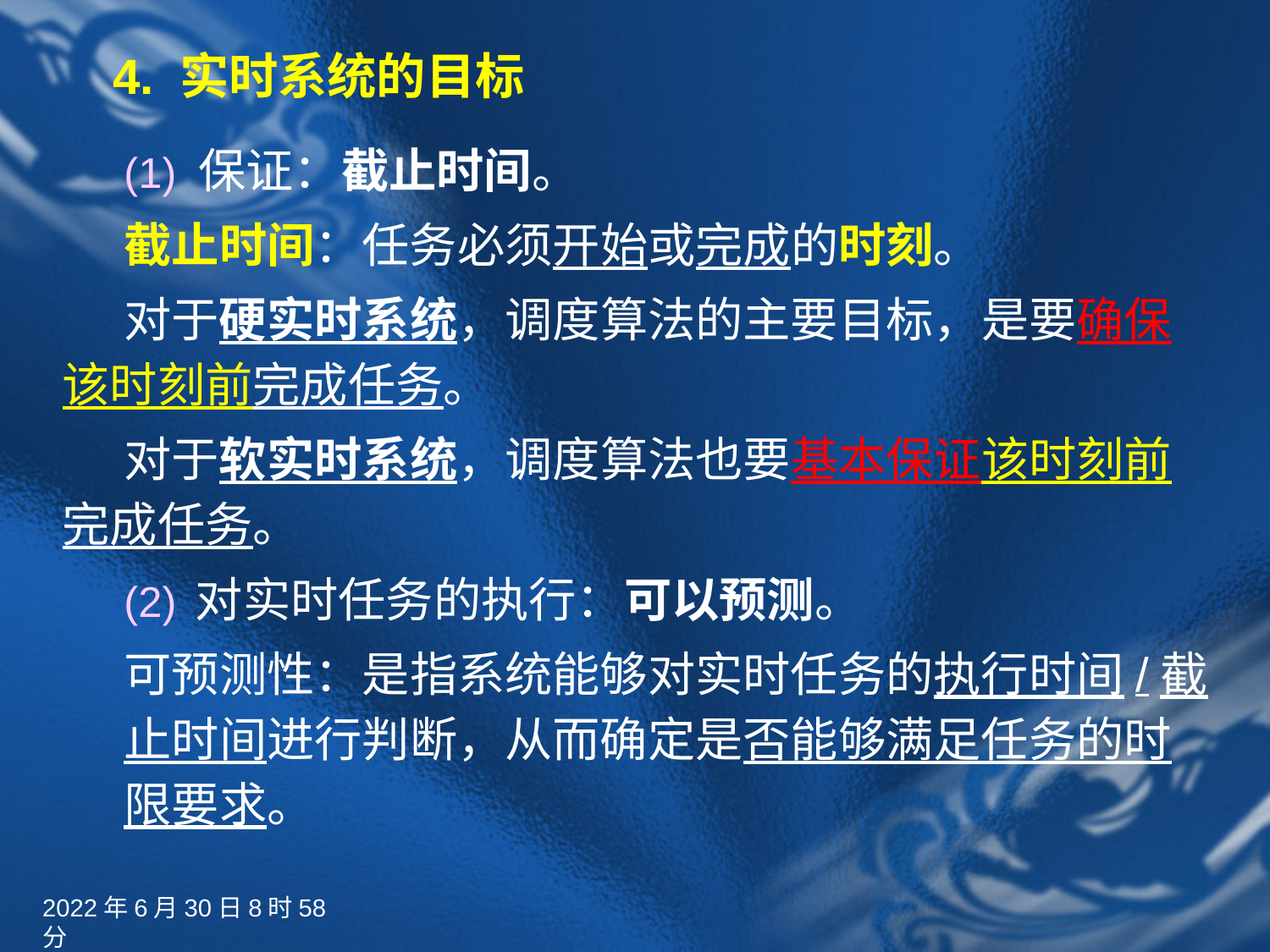

# 4. 实时系统的目标
 保证：截止时间。
截止时间：任务必须开始或完成的时刻。
对于硬实时系统，调度算法的主要目标，是要确保该时刻前完成任务。
对于软实时系统，调度算法也要基本保证该时刻前完成任务。
对实时任务的执行：可以预测。
可预测性：是指系统能够对实时任务的执行时间/截止时间进行判断，从而确定是否能够满足任务的时限要求。
2022年6月30日8时58分